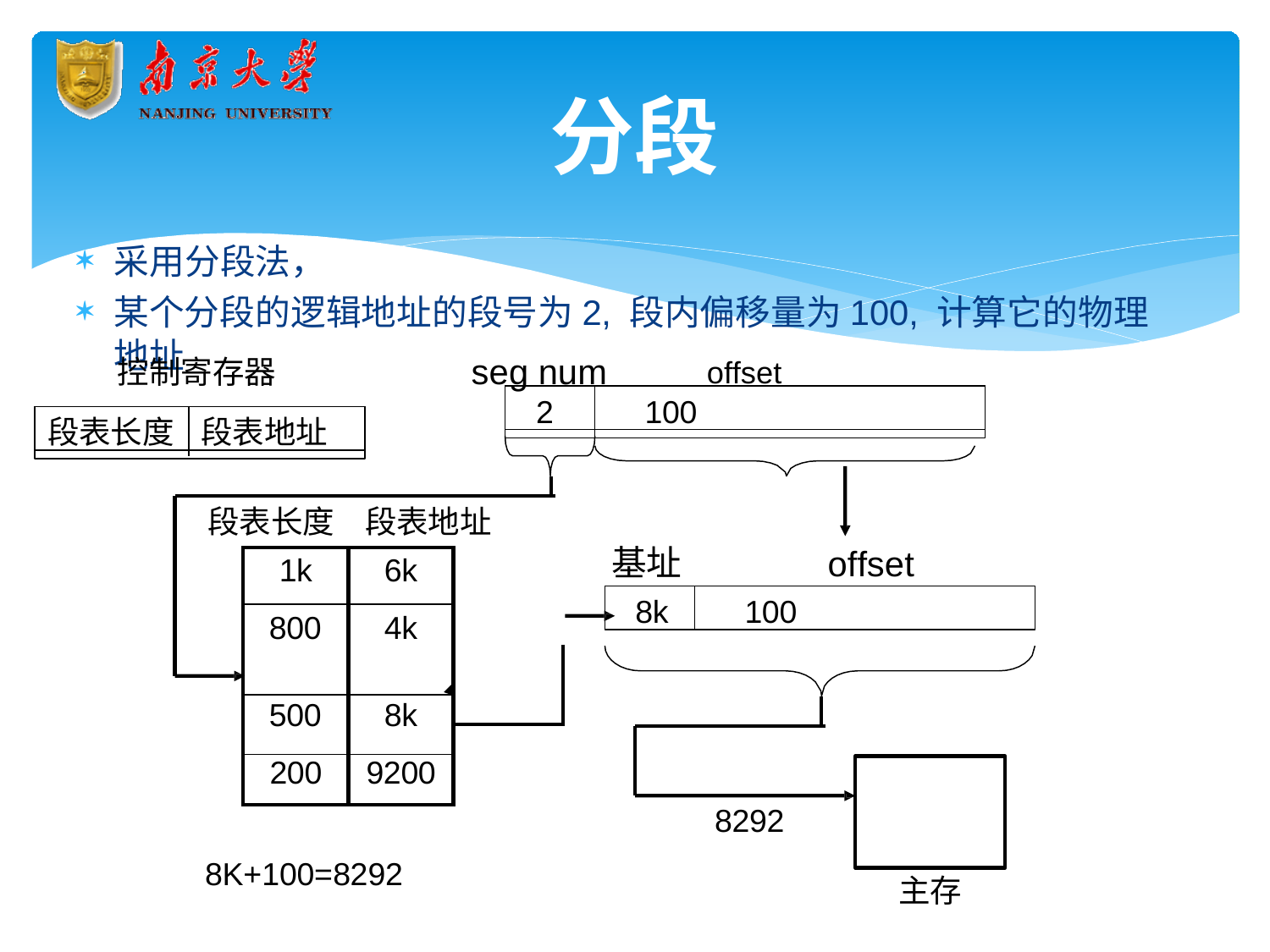

# 分段
采用分段法，
某个分段的逻辑地址的段号为2, 段内偏移量为100, 计算它的物理地址
seg num	offset
控制寄存器

2
100

段表长度
段表地址

段表长度
段表地址
基址
offset
| 1k | 6k |  |
| --- | --- | --- |
| 800 | 4k |  |
|  |  |  |
| 500 | 8k |  |
|  |  |  |
| 200 | 9200 |  |
8k
100

8292
8K+100=8292
主存